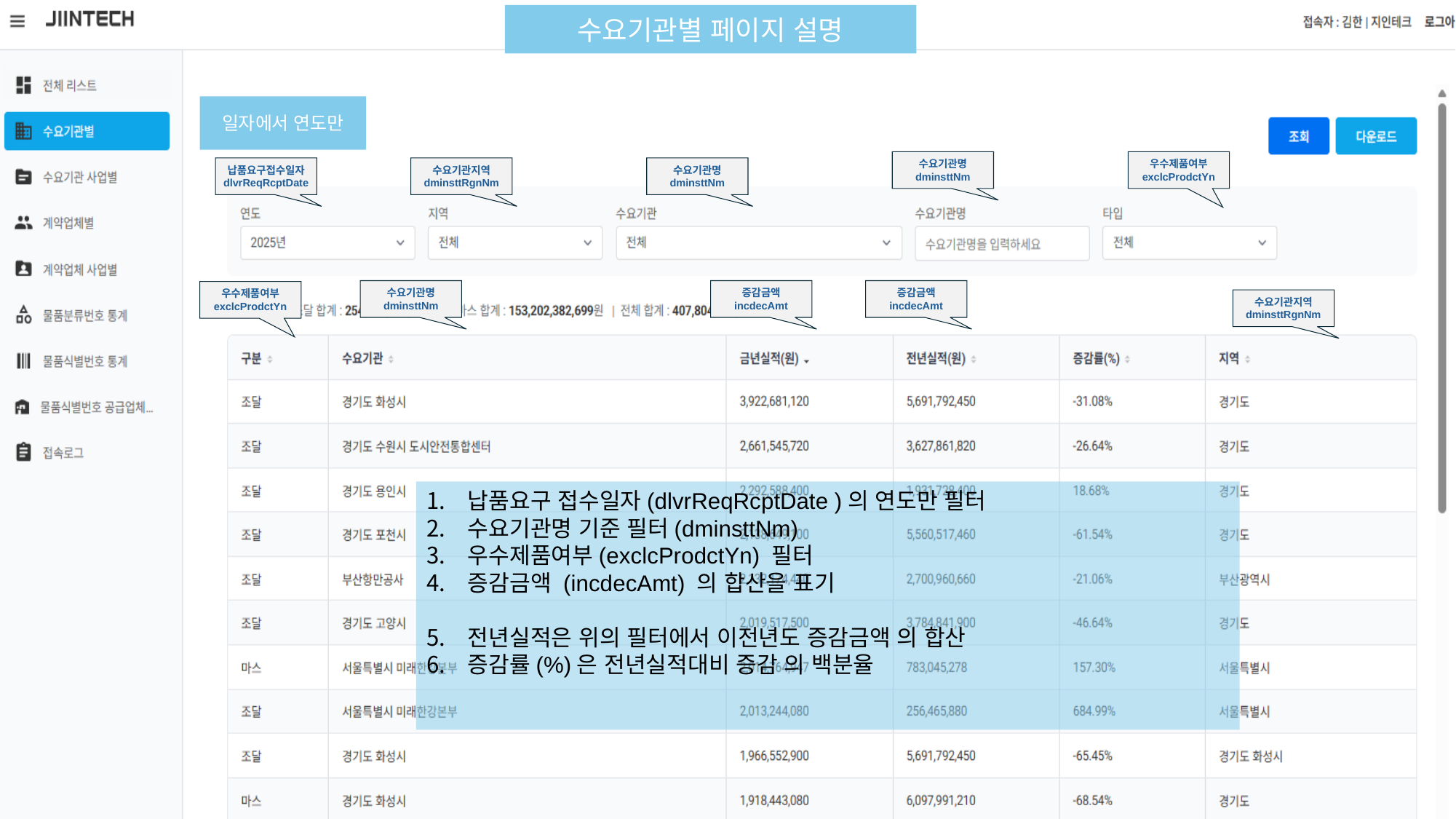

수요기관별 페이지 설명
일자에서 연도만
우수제품여부
exclcProdctYn
수요기관명
dminsttNm
납품요구접수일자
dlvrReqRcptDate
수요기관지역
dminsttRgnNm
수요기관명
dminsttNm
수요기관명
dminsttNm
증감금액
incdecAmt
증감금액
incdecAmt
우수제품여부
exclcProdctYn
수요기관지역
dminsttRgnNm
납품요구 접수일자(dlvrReqRcptDate )의 연도만 필터
수요기관명 기준 필터(dminsttNm)
우수제품여부(exclcProdctYn) 필터
증감금액 (incdecAmt) 의 합산을 표기

전년실적은 위의 필터에서 이전년도 증감금액 의 합산
증감률(%)은 전년실적대비 증감 의 백분율